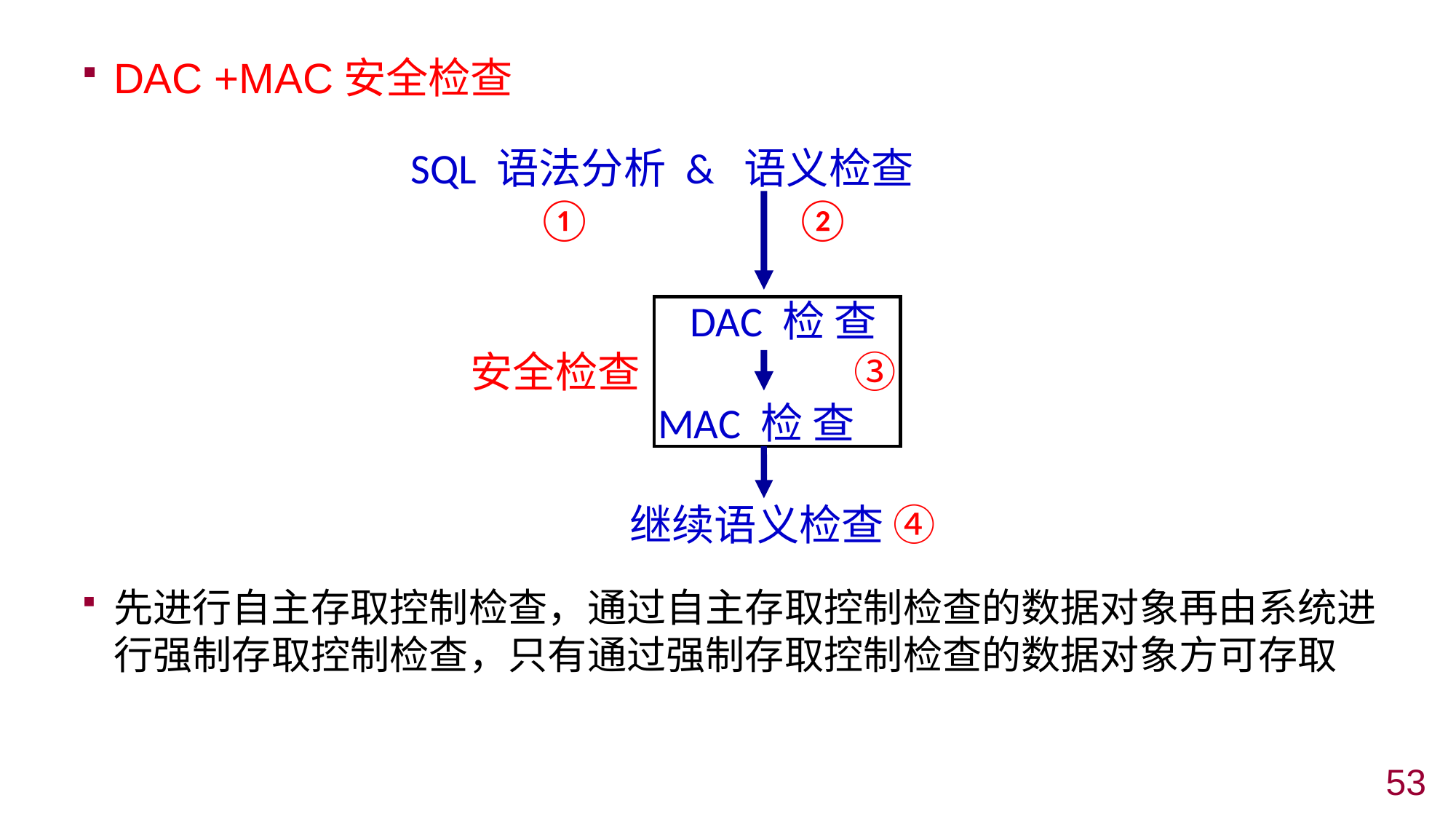

DAC +MAC安全检查

先进行自主存取控制检查，通过自主存取控制检查的数据对象再由系统进行强制存取控制检查，只有通过强制存取控制检查的数据对象方可存取
SQL 语法分析 &  语义检查
             ①                     ②

                             DAC 检 查
           安全检查                       ③
                             MAC 检 查

                             继续语义检查 ④

53